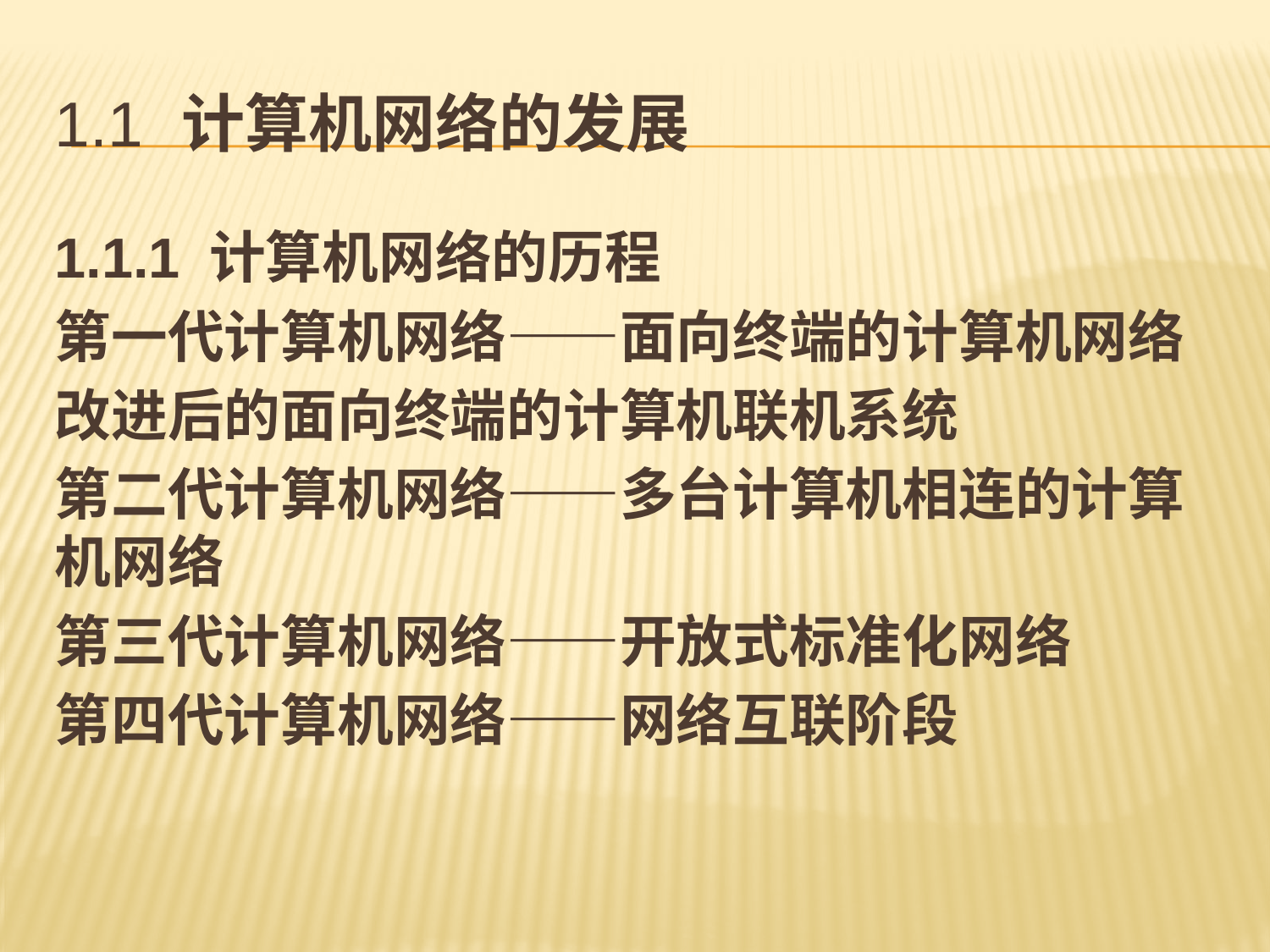

# 1.1	计算机网络的发展
1.1.1 计算机网络的历程
第一代计算机网络――面向终端的计算机网络
改进后的面向终端的计算机联机系统
第二代计算机网络――多台计算机相连的计算机网络
第三代计算机网络――开放式标准化网络
第四代计算机网络――网络互联阶段